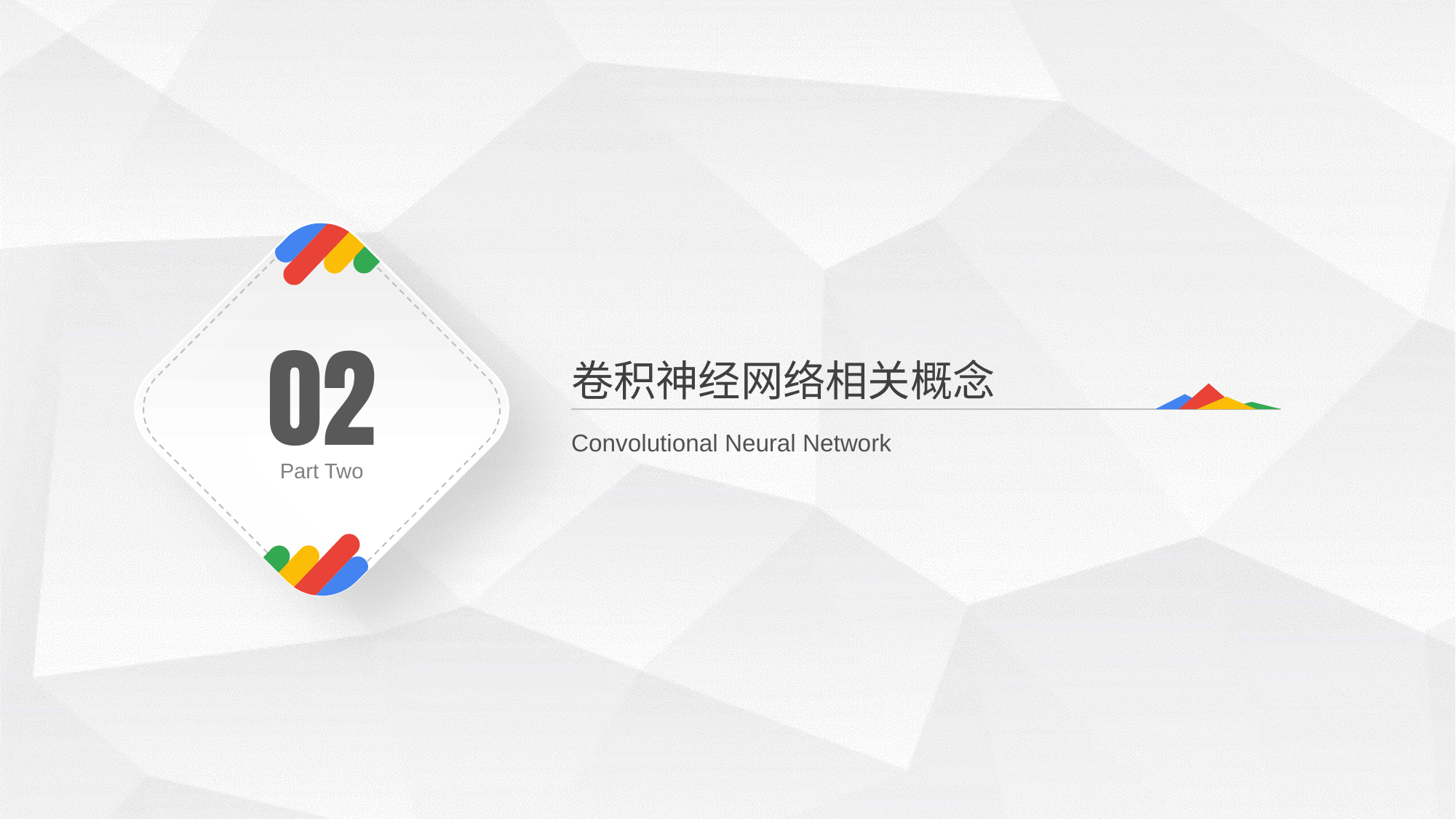

02
卷积神经网络相关概念

Convolutional Neural Network
Part Two